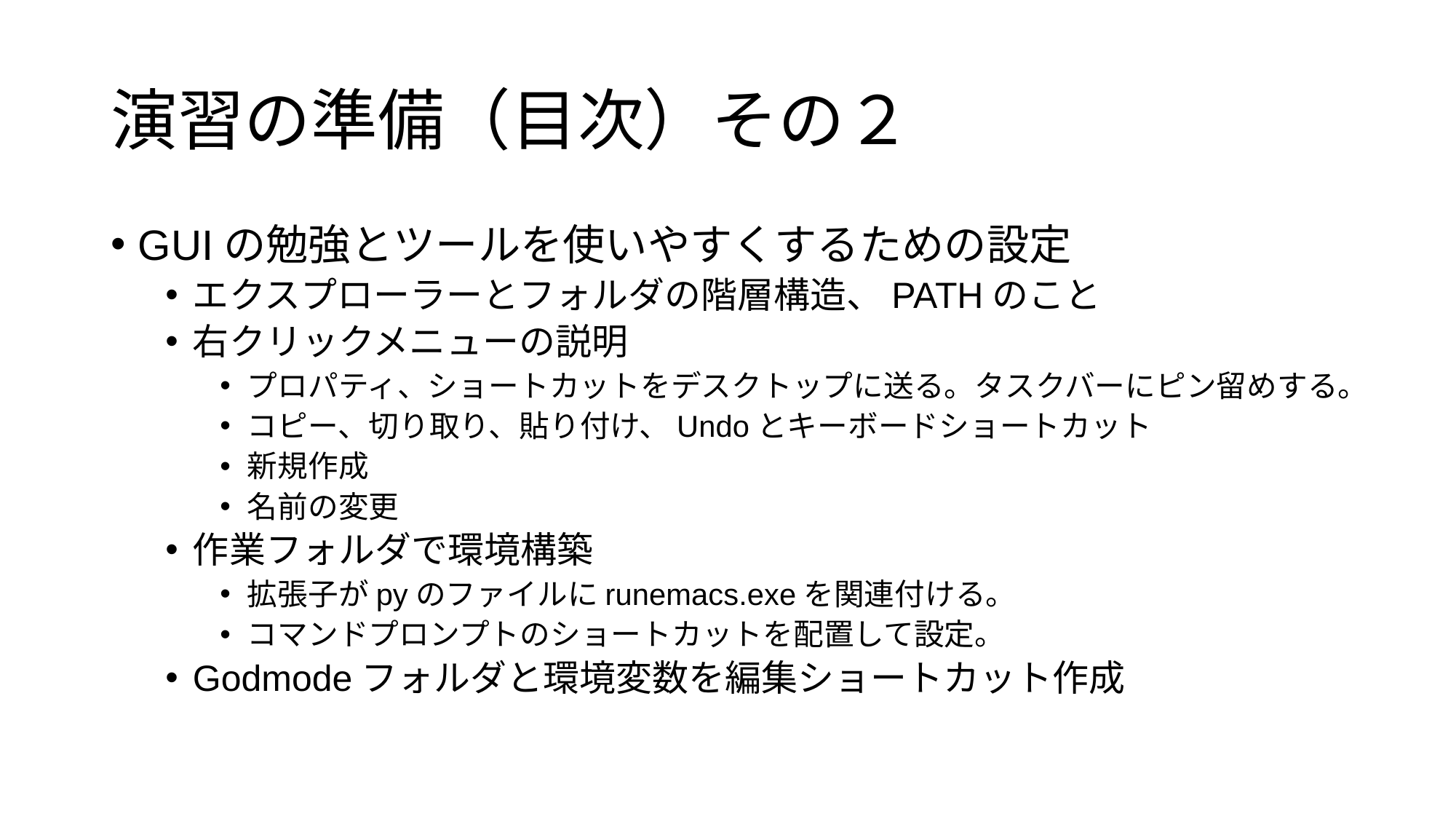

# 演習の準備（目次）その２
GUIの勉強とツールを使いやすくするための設定
エクスプローラーとフォルダの階層構造、PATHのこと
右クリックメニューの説明
プロパティ、ショートカットをデスクトップに送る。タスクバーにピン留めする。
コピー、切り取り、貼り付け、Undoとキーボードショートカット
新規作成
名前の変更
作業フォルダで環境構築
拡張子がpyのファイルにrunemacs.exeを関連付ける。
コマンドプロンプトのショートカットを配置して設定。
Godmodeフォルダと環境変数を編集ショートカット作成